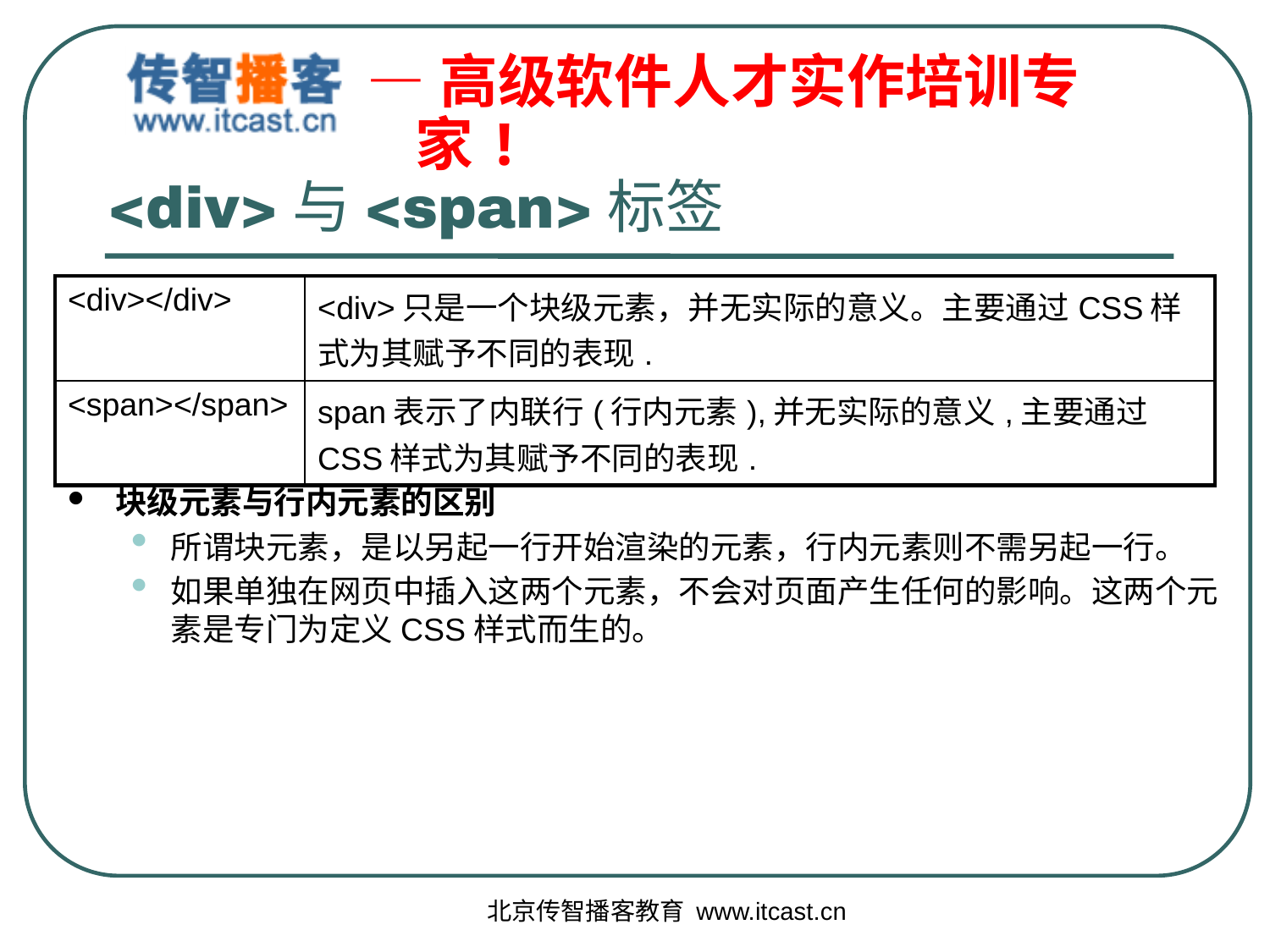

# <div>与<span>标签
| <div></div> | <div>只是一个块级元素，并无实际的意义。主要通过CSS样式为其赋予不同的表现. |
| --- | --- |
| <span></span> | span表示了内联行(行内元素),并无实际的意义,主要通过CSS样式为其赋予不同的表现. |
块级元素与行内元素的区别
所谓块元素，是以另起一行开始渲染的元素，行内元素则不需另起一行。
如果单独在网页中插入这两个元素，不会对页面产生任何的影响。这两个元素是专门为定义CSS样式而生的。